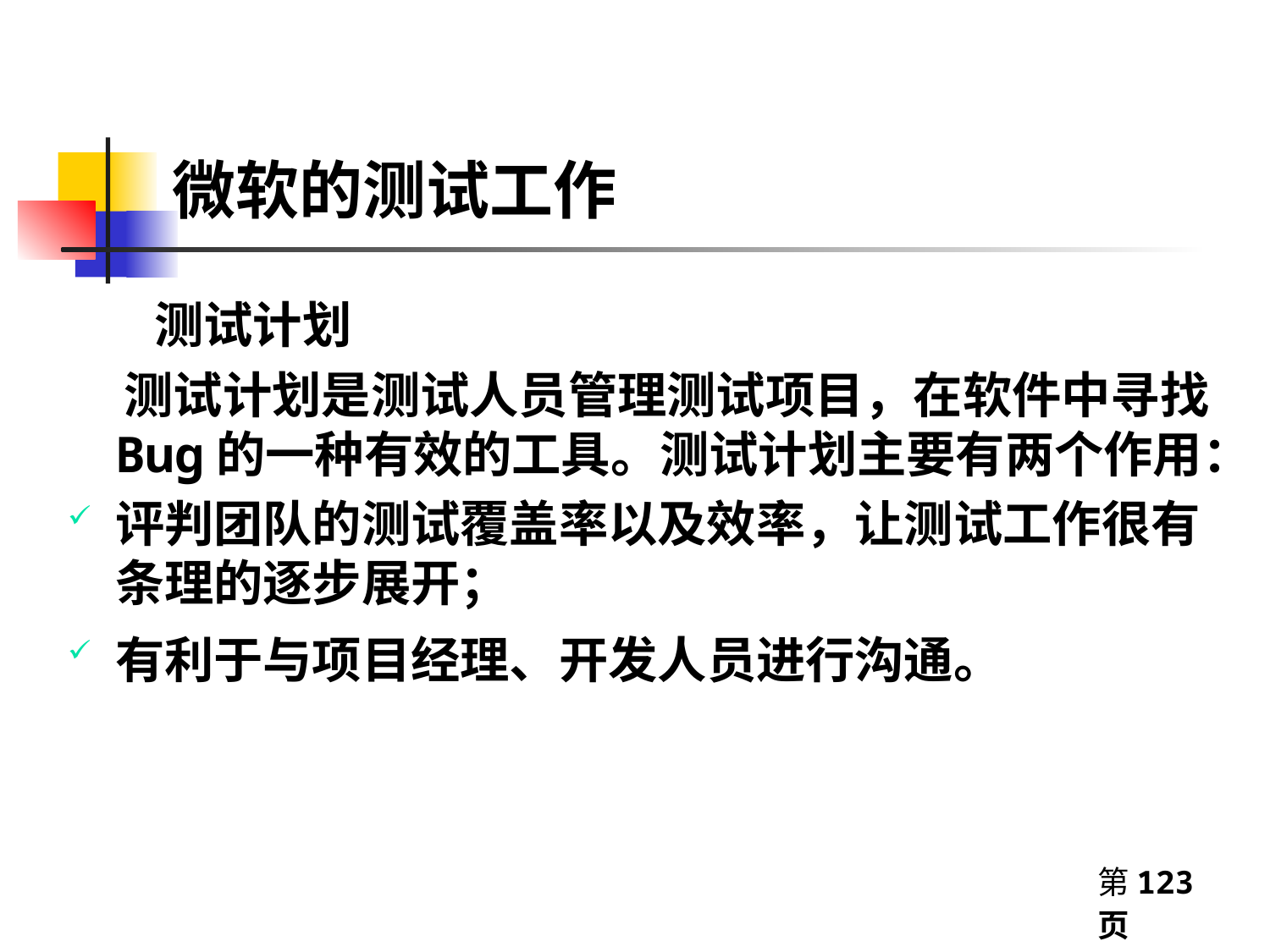

# 微软的测试工作
  测试计划
    测试计划是测试人员管理测试项目，在软件中寻找Bug的一种有效的工具。测试计划主要有两个作用：
评判团队的测试覆盖率以及效率，让测试工作很有条理的逐步展开；
有利于与项目经理、开发人员进行沟通。